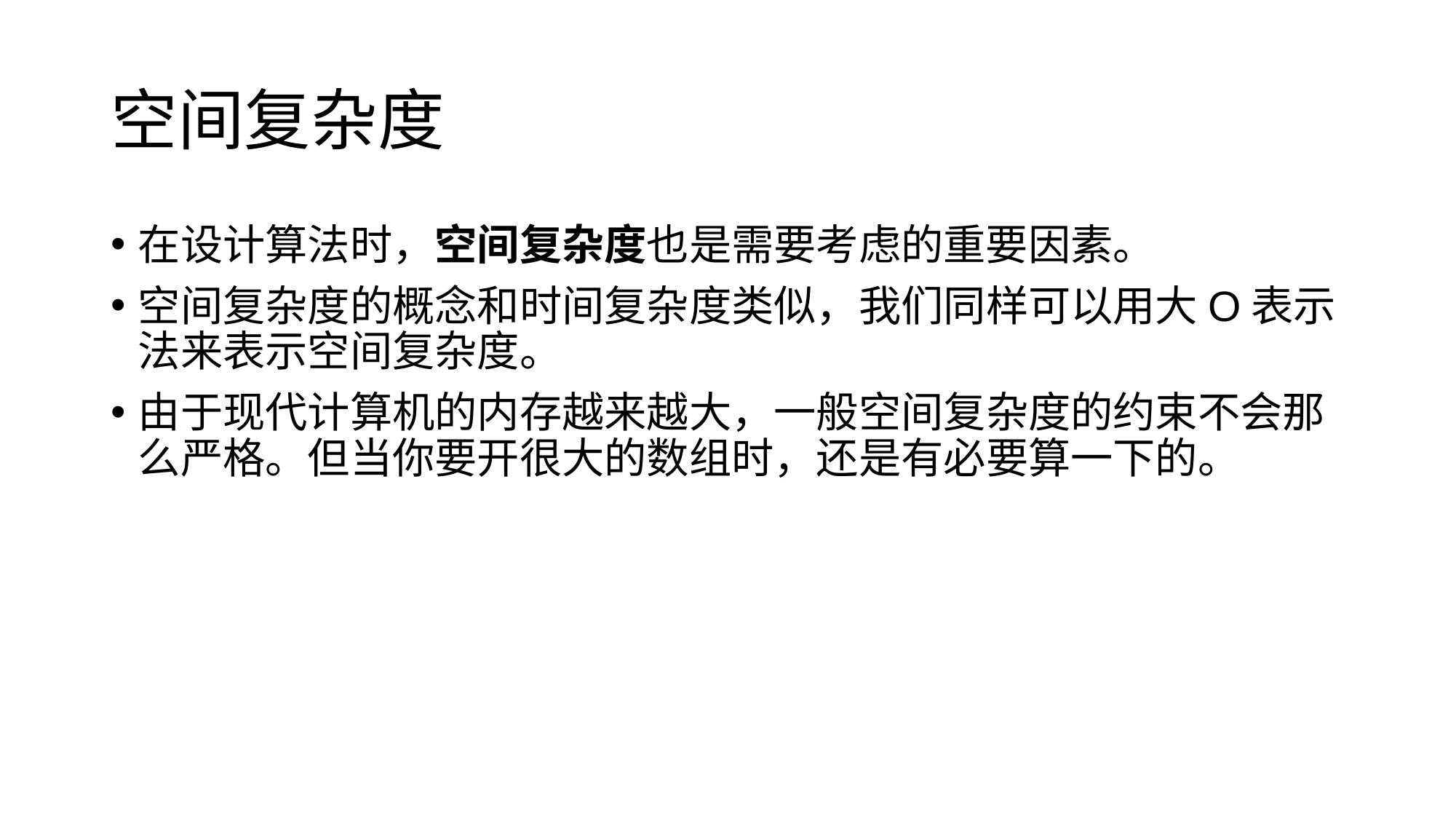

# 空间复杂度
在设计算法时，空间复杂度也是需要考虑的重要因素。
空间复杂度的概念和时间复杂度类似，我们同样可以用大O表示法来表示空间复杂度。
由于现代计算机的内存越来越大，一般空间复杂度的约束不会那么严格。但当你要开很大的数组时，还是有必要算一下的。